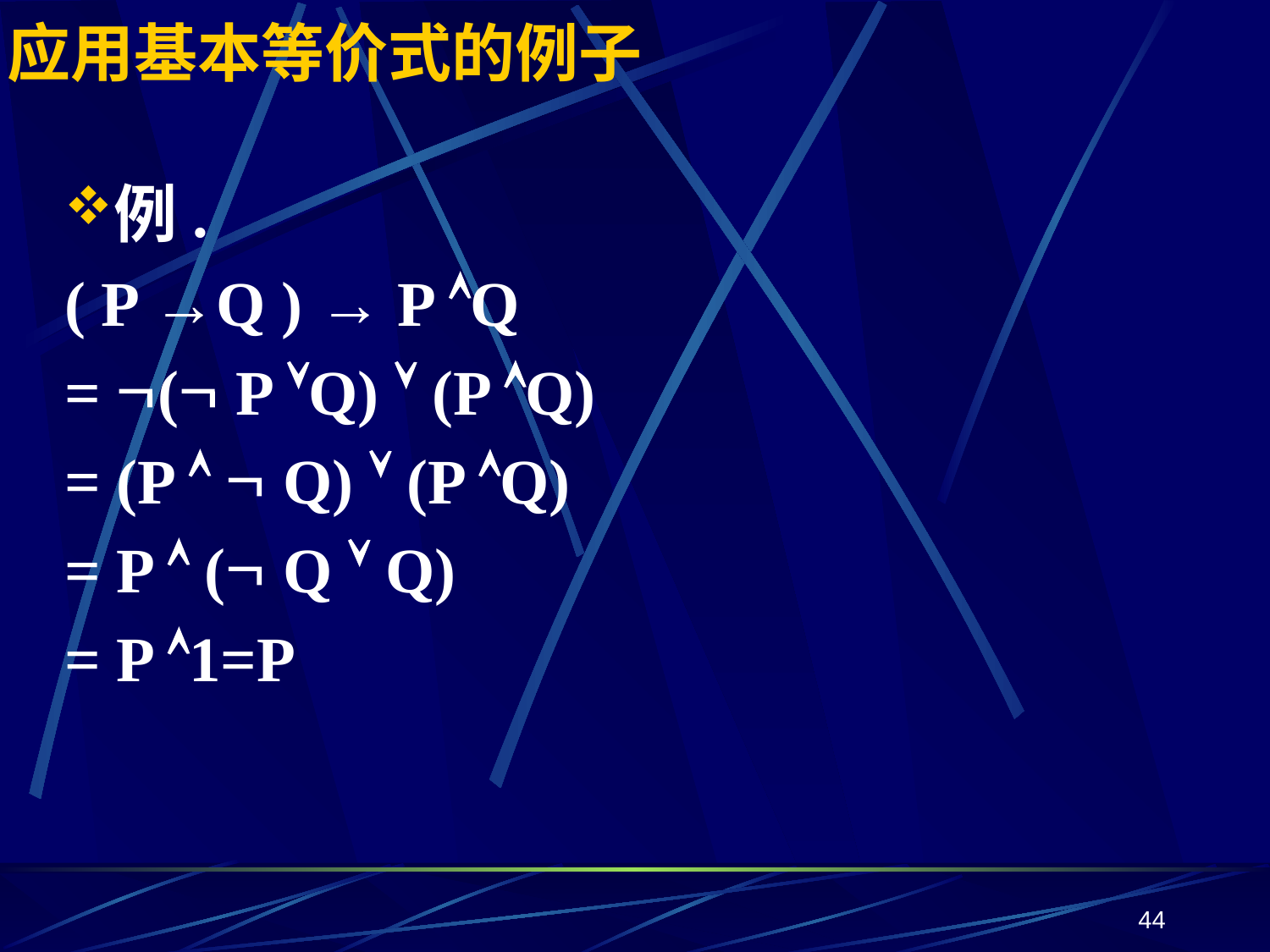

应用基本等价式的例子
例.
( P →Q ) → P ∧Q
= ¬(¬ P ∨Q) ∨ (P ∧Q)
= (P ∧ ¬ Q) ∨ (P ∧Q)
= P ∧ (¬ Q ∨ Q)
= P ∧1=P

44